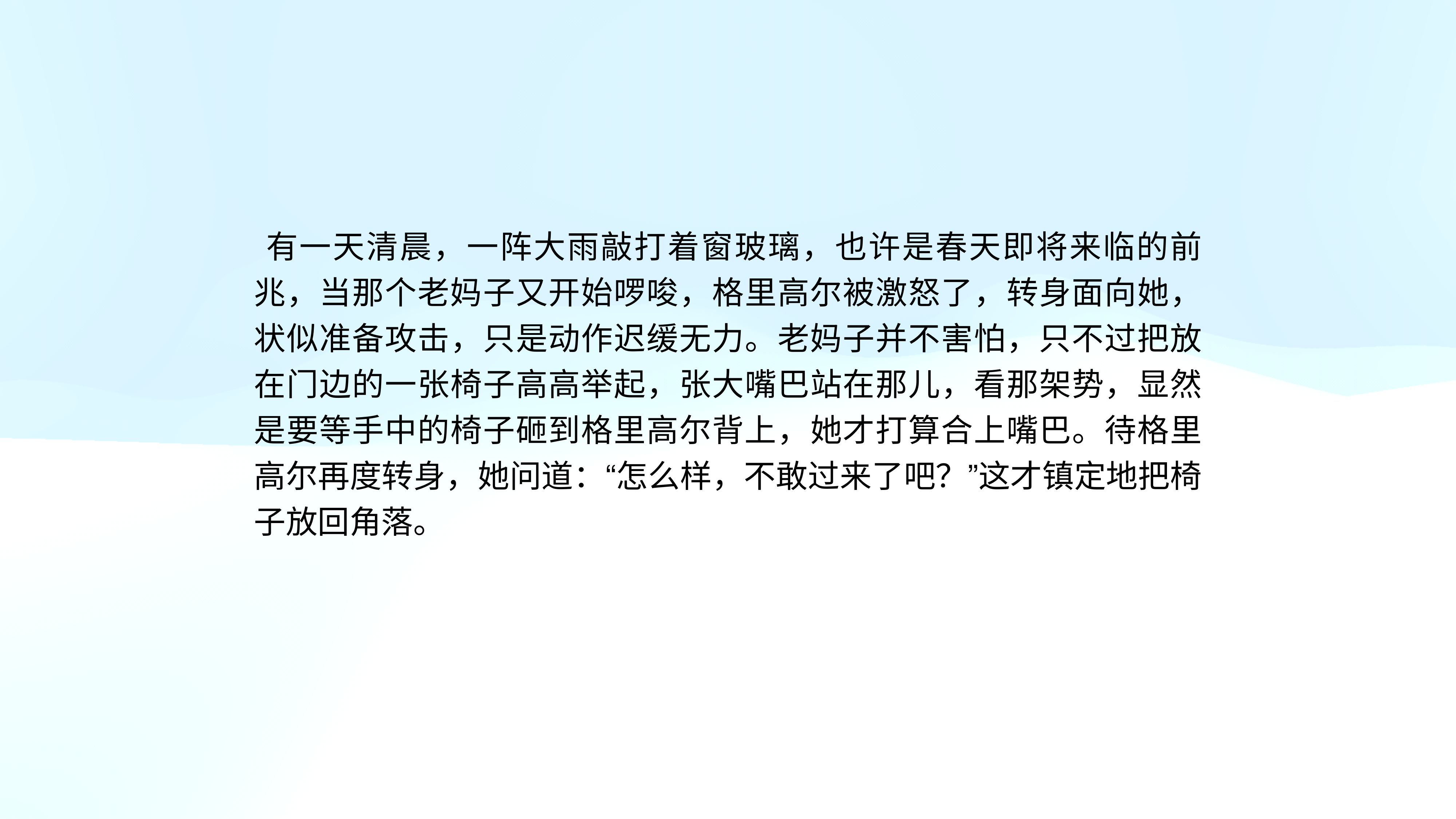

有一天清晨，一阵大雨敲打着窗玻璃，也许是春天即将来临的前兆，当那个老妈子又开始啰唆，格里高尔被激怒了，转身面向她，状似准备攻击，只是动作迟缓无力。老妈子并不害怕，只不过把放在门边的一张椅子高高举起，张大嘴巴站在那儿，看那架势，显然是要等手中的椅子砸到格里高尔背上，她才打算合上嘴巴。待格里高尔再度转身，她问道：“怎么样，不敢过来了吧？”这才镇定地把椅子放回角落。